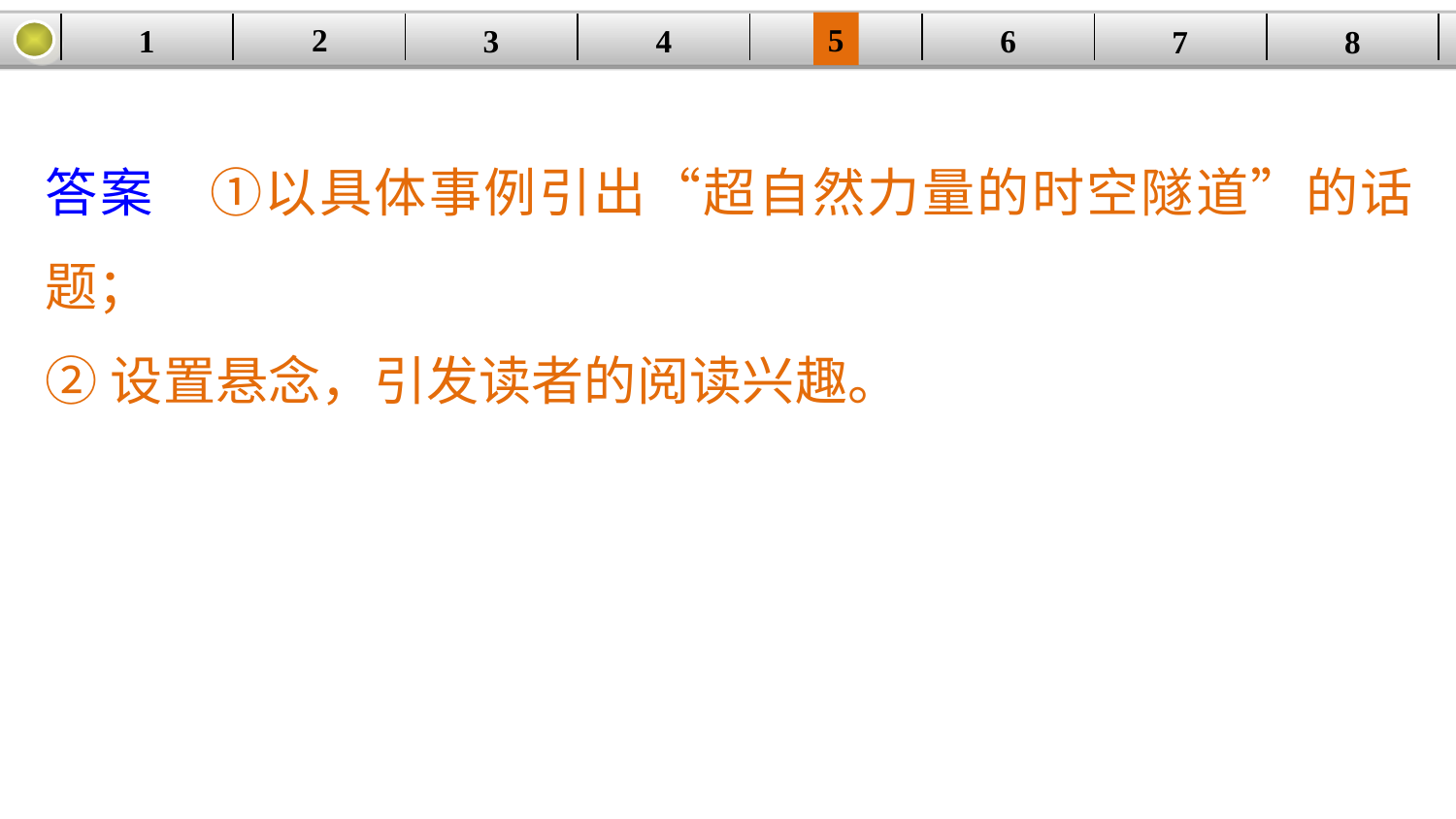

5
2
1
4
6
|  |  |  |  |  |  |  |  |
| --- | --- | --- | --- | --- | --- | --- | --- |
3
8
7

答案　①以具体事例引出“超自然力量的时空隧道”的话题；
②设置悬念，引发读者的阅读兴趣。